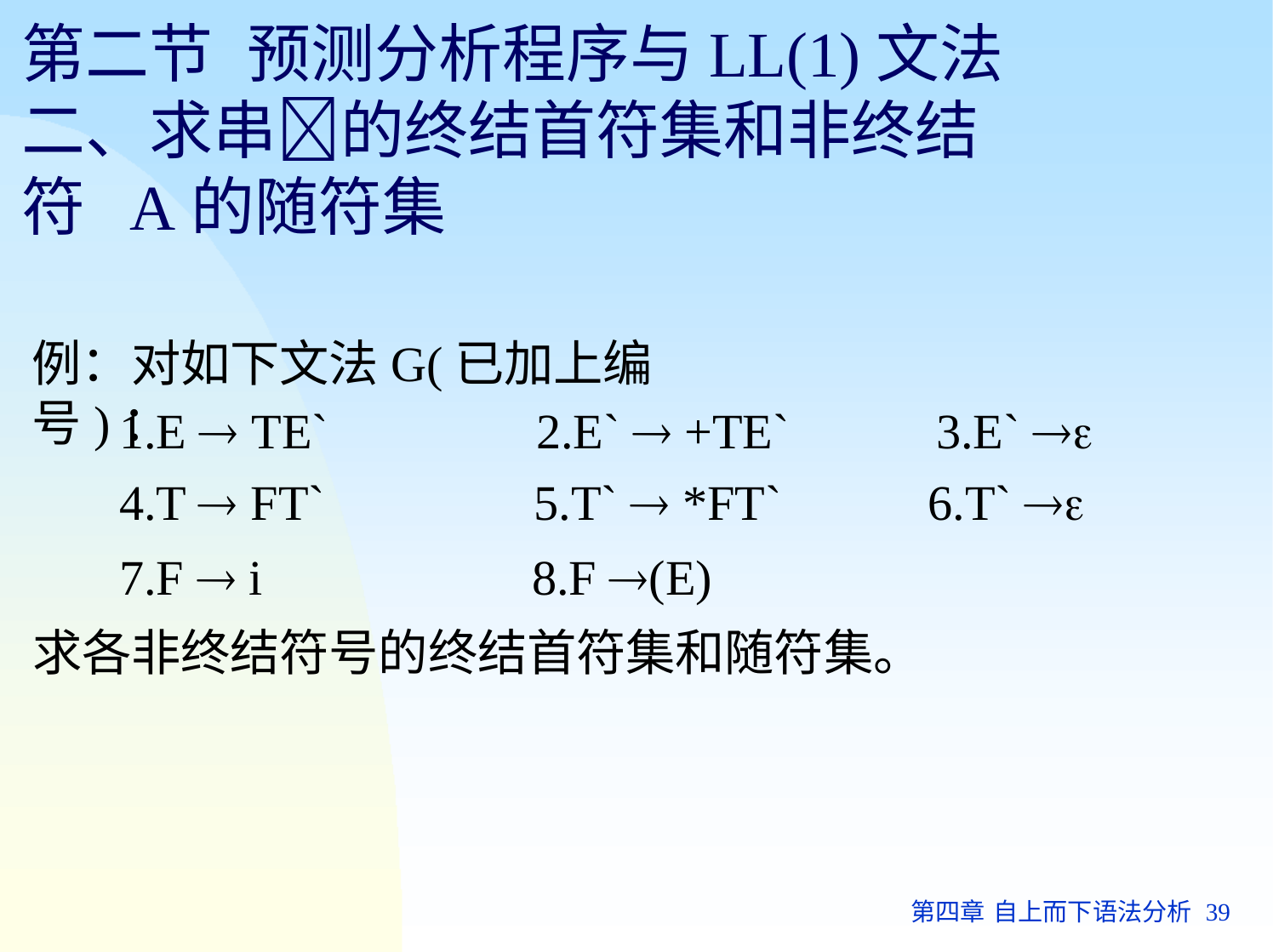

# 第二节	预测分析程序与LL(1)文法 二、求串α的终结首符集和非终结符  A的随符集
例：对如下文法G(已加上编号)：
| 1.E → TE` | 2.E` → +TE` | 3.E` →ε |
| --- | --- | --- |
| 4.T → FT` | 5.T` → \*FT` | 6.T` →ε |
| 7.F → i | 8.F →(E) |  |
求各非终结符号的终结首符集和随符集。
第四章 自上而下语法分析 39